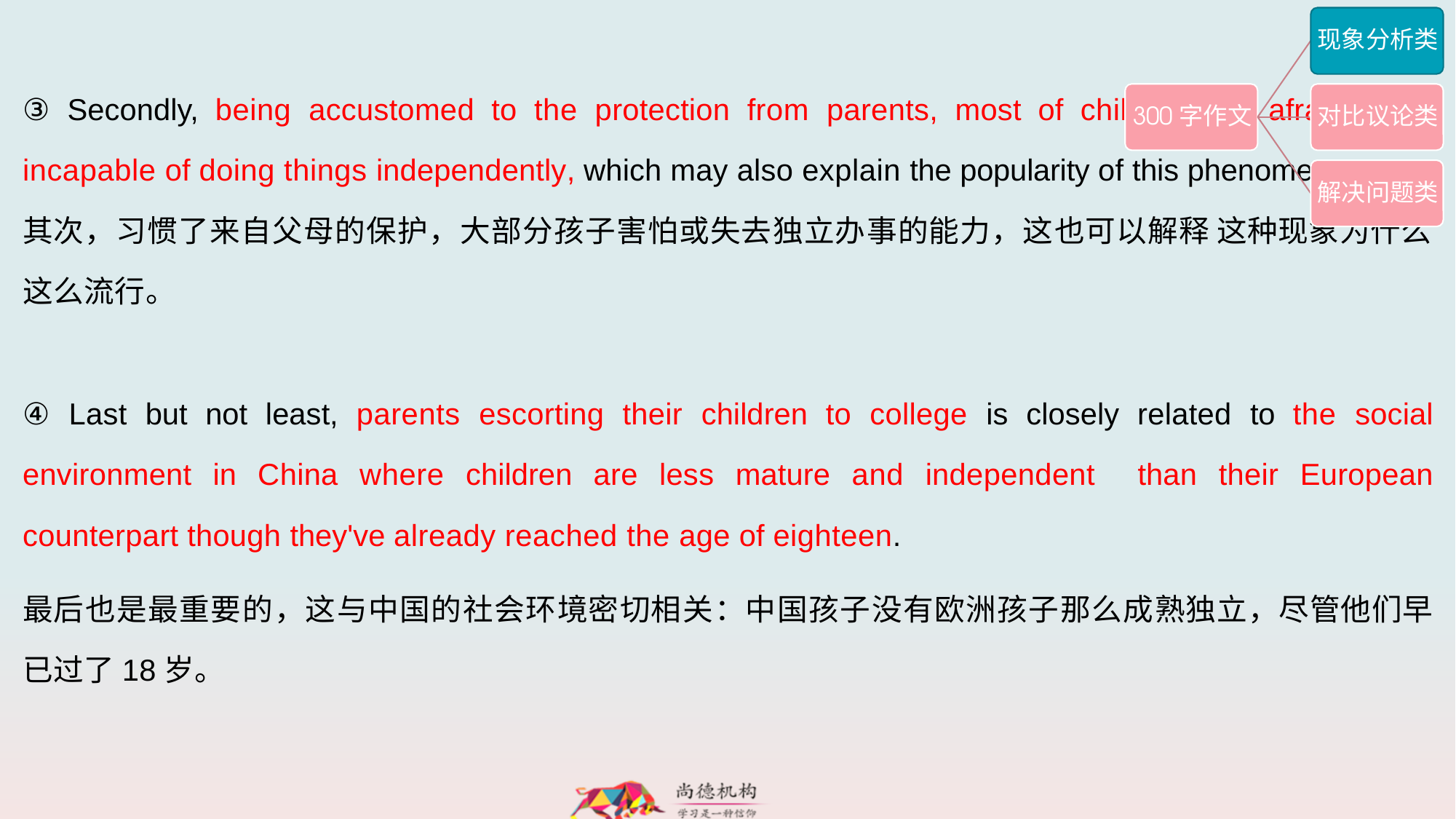

300字作文

现象分析类

对比议论类

解决问题类
③ Secondly, being accustomed to the protection from parents, most of children are afraid of or incapable of doing things independently, which may also explain the popularity of this phenomenon.
其次，习惯了来自父母的保护，大部分孩子害怕或失去独立办事的能力，这也可以解释 这种现象为什么这么流行。

④ Last but not least, parents escorting their children to college is closely related to the social environment in China where children are less mature and independent  than their European counterpart though they've already reached the age of eighteen.
最后也是最重要的，这与中国的社会环境密切相关：中国孩子没有欧洲孩子那么成熟独立，尽管他们早已过了18岁。